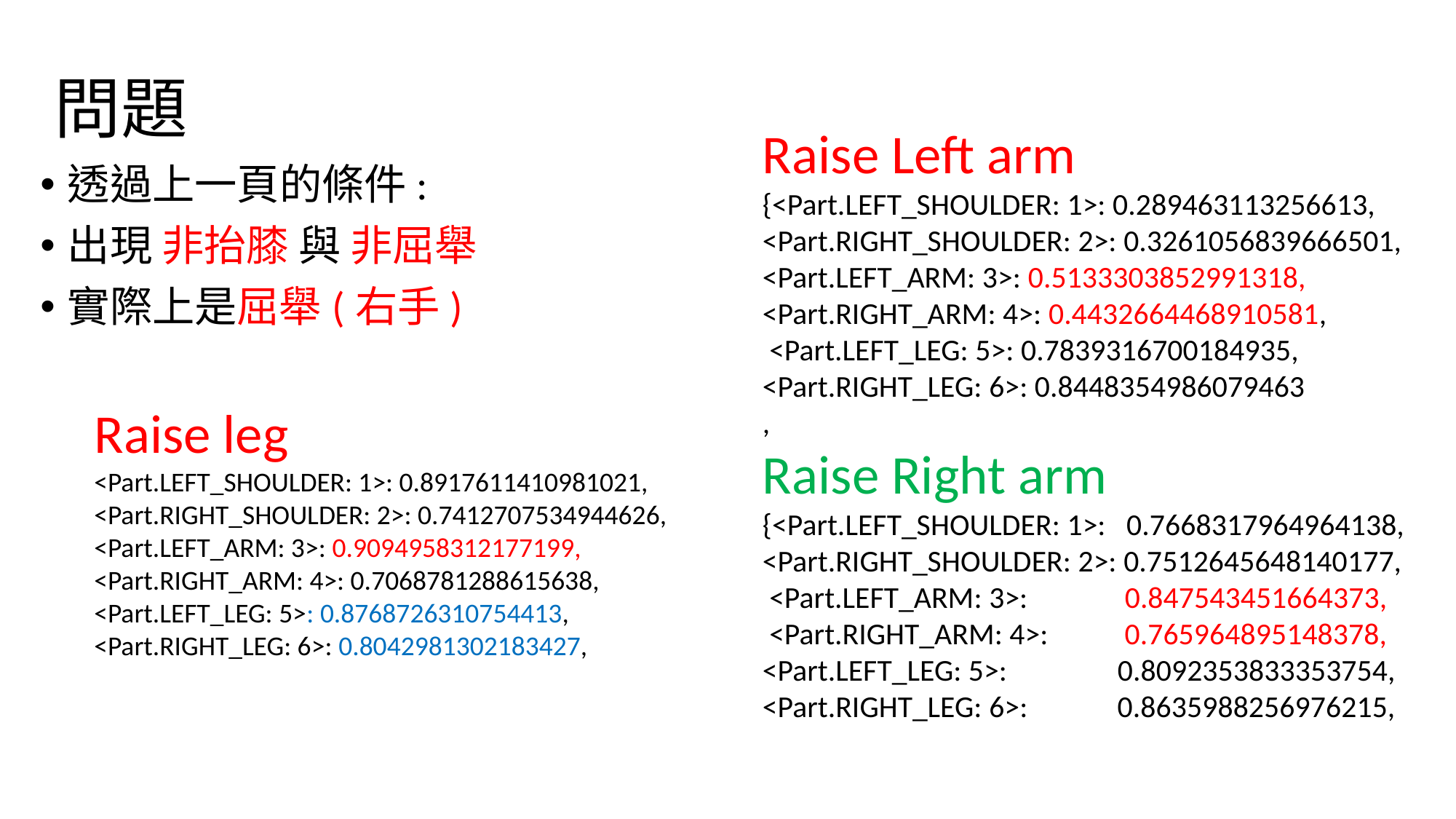

# 問題
Raise Left arm
{<Part.LEFT_SHOULDER: 1>: 0.289463113256613,
<Part.RIGHT_SHOULDER: 2>: 0.3261056839666501,
<Part.LEFT_ARM: 3>: 0.5133303852991318,
<Part.RIGHT_ARM: 4>: 0.4432664468910581,
 <Part.LEFT_LEG: 5>: 0.7839316700184935,
<Part.RIGHT_LEG: 6>: 0.8448354986079463
,
Raise Right arm
{<Part.LEFT_SHOULDER: 1>:   0.7668317964964138,
<Part.RIGHT_SHOULDER: 2>: 0.7512645648140177,
 <Part.LEFT_ARM: 3>:              0.847543451664373,
 <Part.RIGHT_ARM: 4>:           0.765964895148378,
<Part.LEFT_LEG: 5>:                0.8092353833353754,
<Part.RIGHT_LEG: 6>:             0.8635988256976215,
透過上一頁的條件:
出現 非抬膝 與 非屈舉
實際上是屈舉(右手)

Raise leg
<Part.LEFT_SHOULDER: 1>: 0.8917611410981021,
<Part.RIGHT_SHOULDER: 2>: 0.7412707534944626,
<Part.LEFT_ARM: 3>: 0.9094958312177199,
<Part.RIGHT_ARM: 4>: 0.7068781288615638,
<Part.LEFT_LEG: 5>: 0.8768726310754413,
<Part.RIGHT_LEG: 6>: 0.8042981302183427,